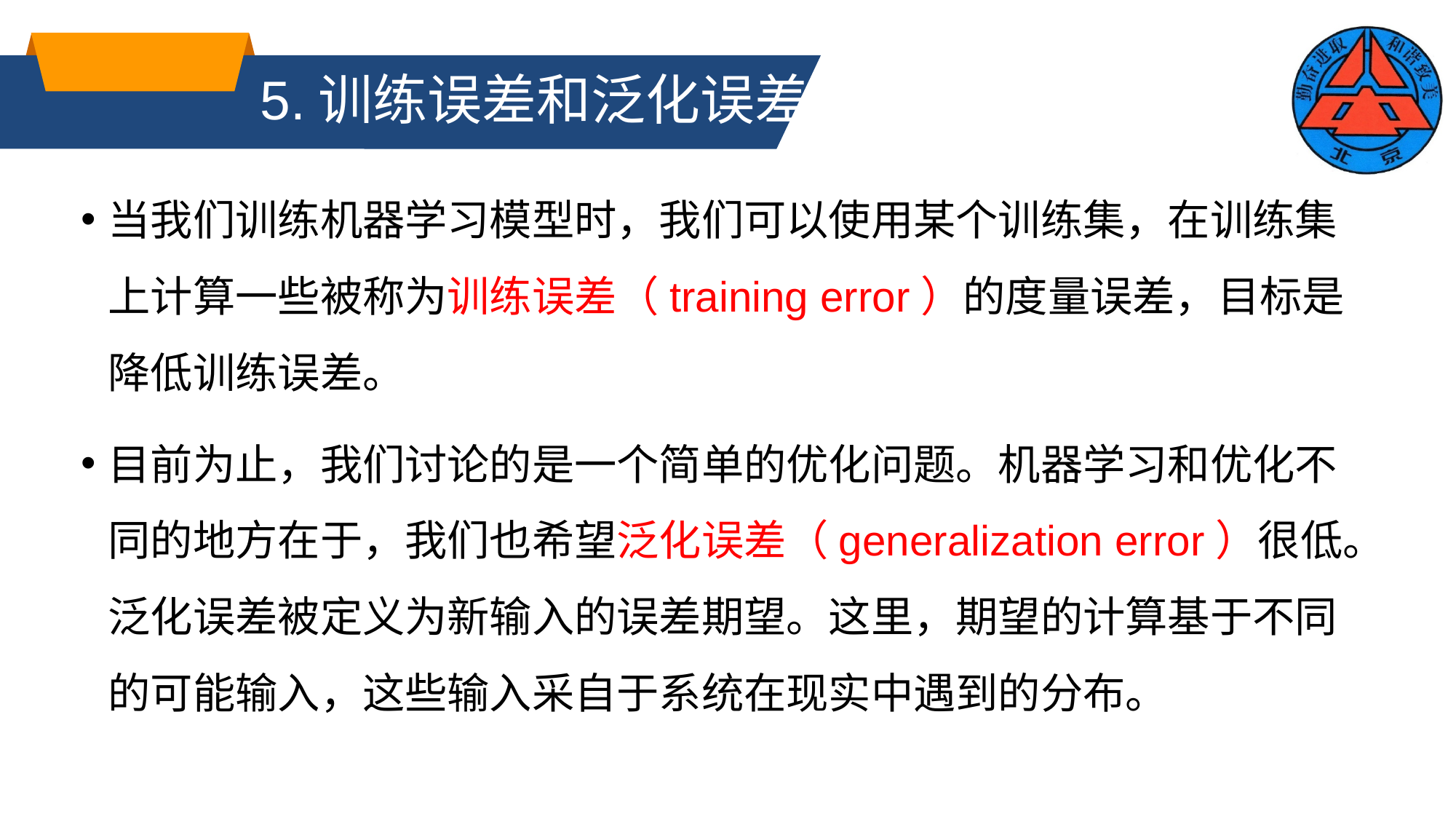

# 5.训练误差和泛化误差
当我们训练机器学习模型时，我们可以使用某个训练集，在训练集上计算一些被称为训练误差（training error）的度量误差，目标是降低训练误差。
目前为止，我们讨论的是一个简单的优化问题。机器学习和优化不同的地方在于，我们也希望泛化误差（generalization error）很低。泛化误差被定义为新输入的误差期望。这里，期望的计算基于不同的可能输入，这些输入采自于系统在现实中遇到的分布。